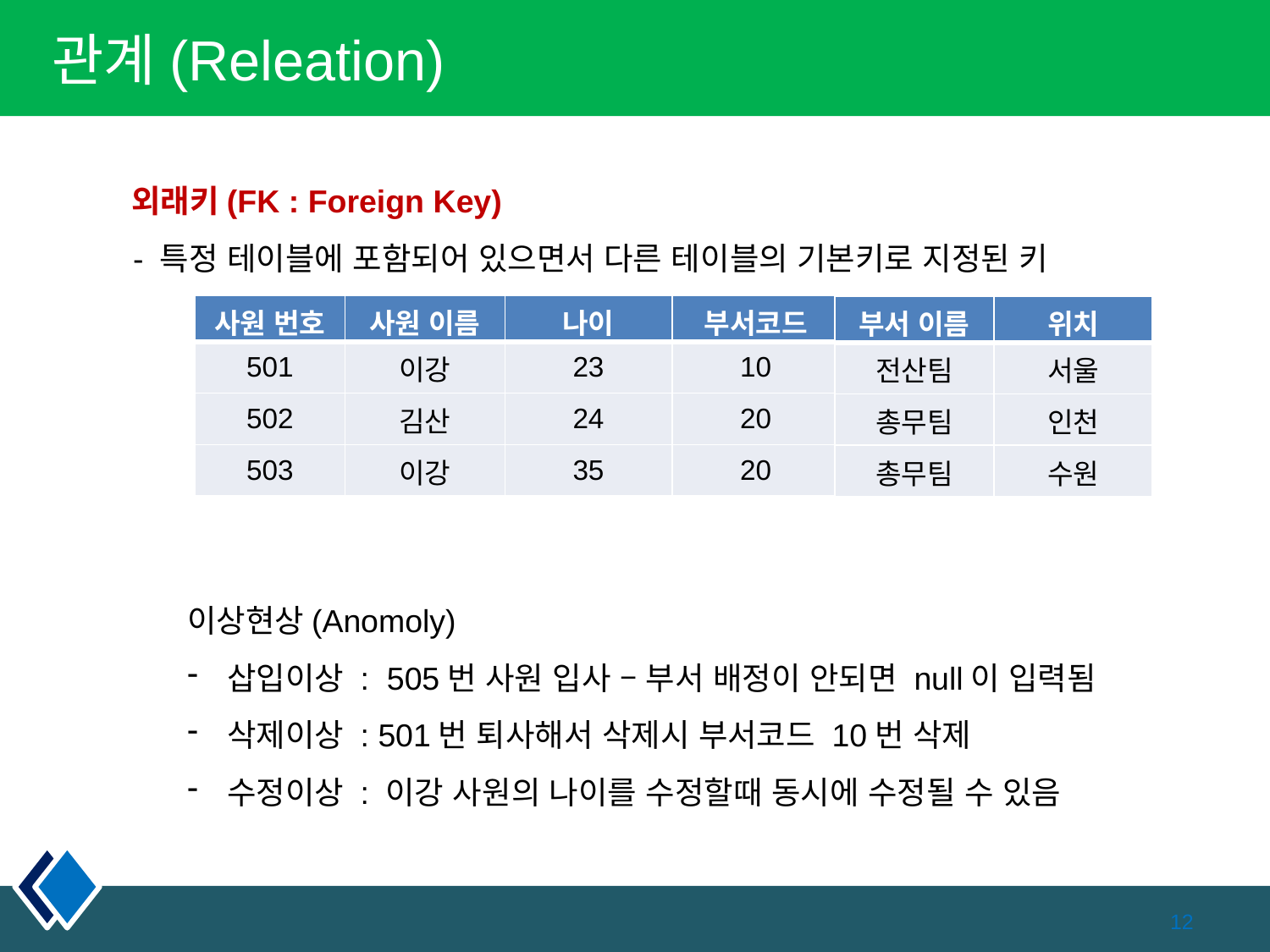

# 관계(Releation)
   외래키(FK : Foreign Key)
    - 특정 테이블에 포함되어 있으면서 다른 테이블의 기본키로 지정된 키
| 사원 번호 | 사원 이름 | 나이 | 부서코드 |
| --- | --- | --- | --- |
| 501 | 이강 | 23 | 10 |
| 502 | 김산 | 24 | 20 |
| 503 | 이강 | 35 | 20 |
| 부서 이름 | 위치 |
| --- | --- |
| 전산팀 | 서울 |
| 총무팀 | 인천 |
| 총무팀 | 수원 |
이상현상(Anomoly)
삽입이상 :  505번 사원 입사 – 부서 배정이 안되면 null이 입력됨
삭제이상 : 501번 퇴사해서 삭제시 부서코드 10번 삭제
수정이상 : 이강 사원의 나이를 수정할때 동시에 수정될 수 있음
12